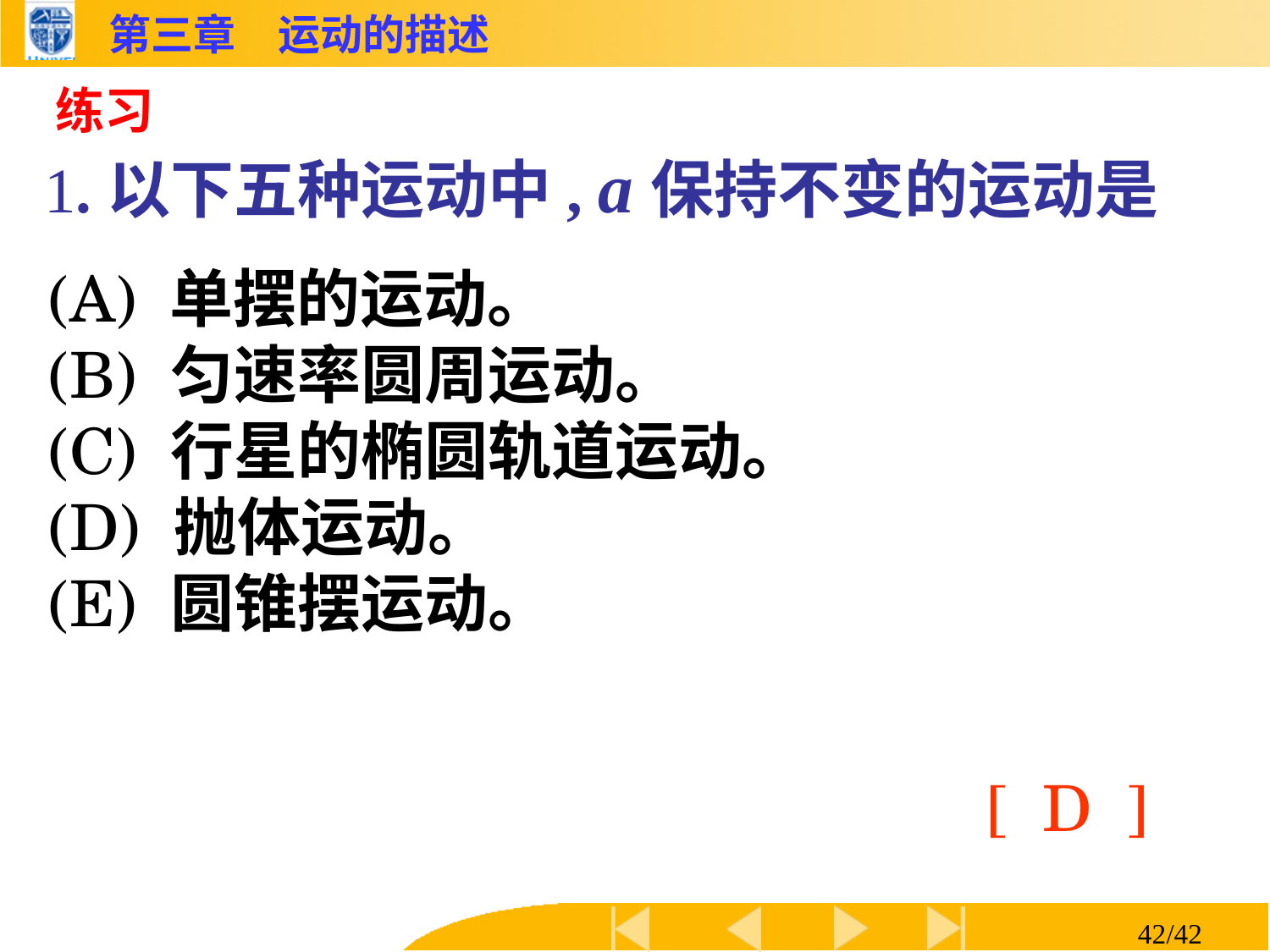

练习
1.以下五种运动中, a保持不变的运动是
(A) 单摆的运动。
(B) 匀速率圆周运动。
(C) 行星的椭圆轨道运动。
(D) 抛体运动。
(E) 圆锥摆运动。
[  D  ]
42/42